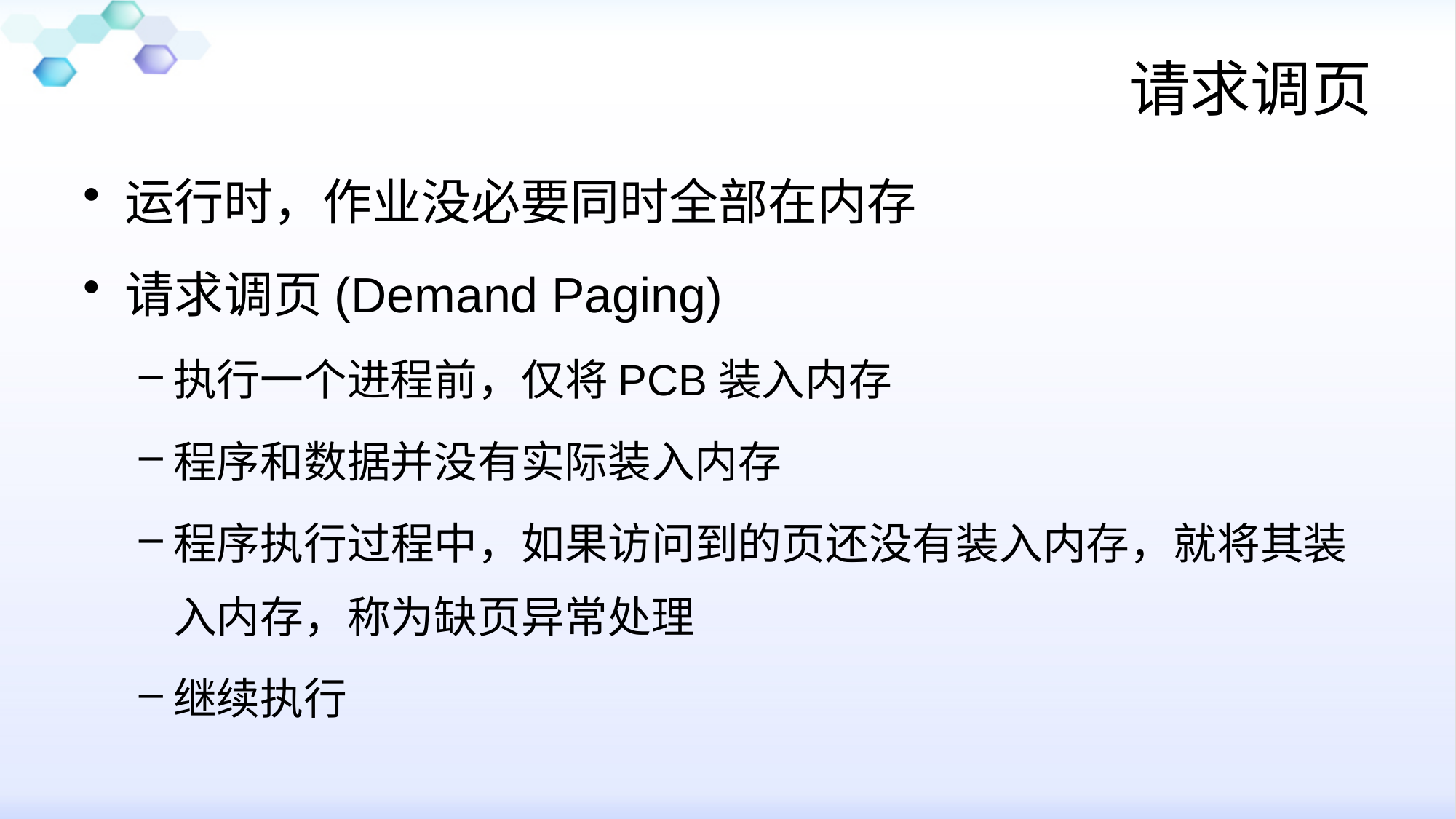

# 请求调页
运行时，作业没必要同时全部在内存
请求调页(Demand Paging)
执行一个进程前，仅将PCB装入内存
程序和数据并没有实际装入内存
程序执行过程中，如果访问到的页还没有装入内存，就将其装入内存，称为缺页异常处理
继续执行